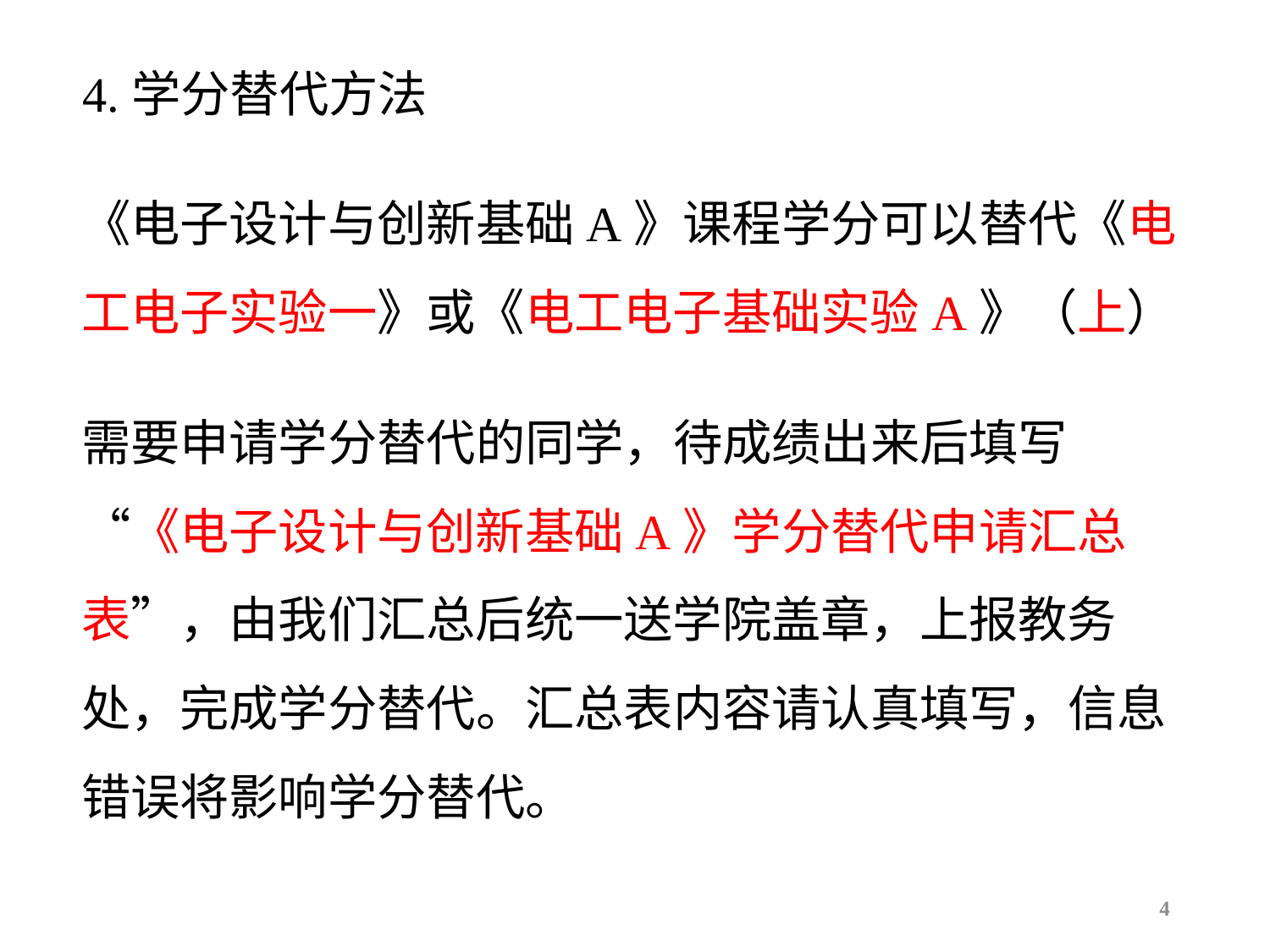

4.学分替代方法
《电子设计与创新基础A》课程学分可以替代《电工电子实验一》或《电工电子基础实验A》（上）
需要申请学分替代的同学，待成绩出来后填写“《电子设计与创新基础A》学分替代申请汇总表”，由我们汇总后统一送学院盖章，上报教务处，完成学分替代。汇总表内容请认真填写，信息错误将影响学分替代。
4